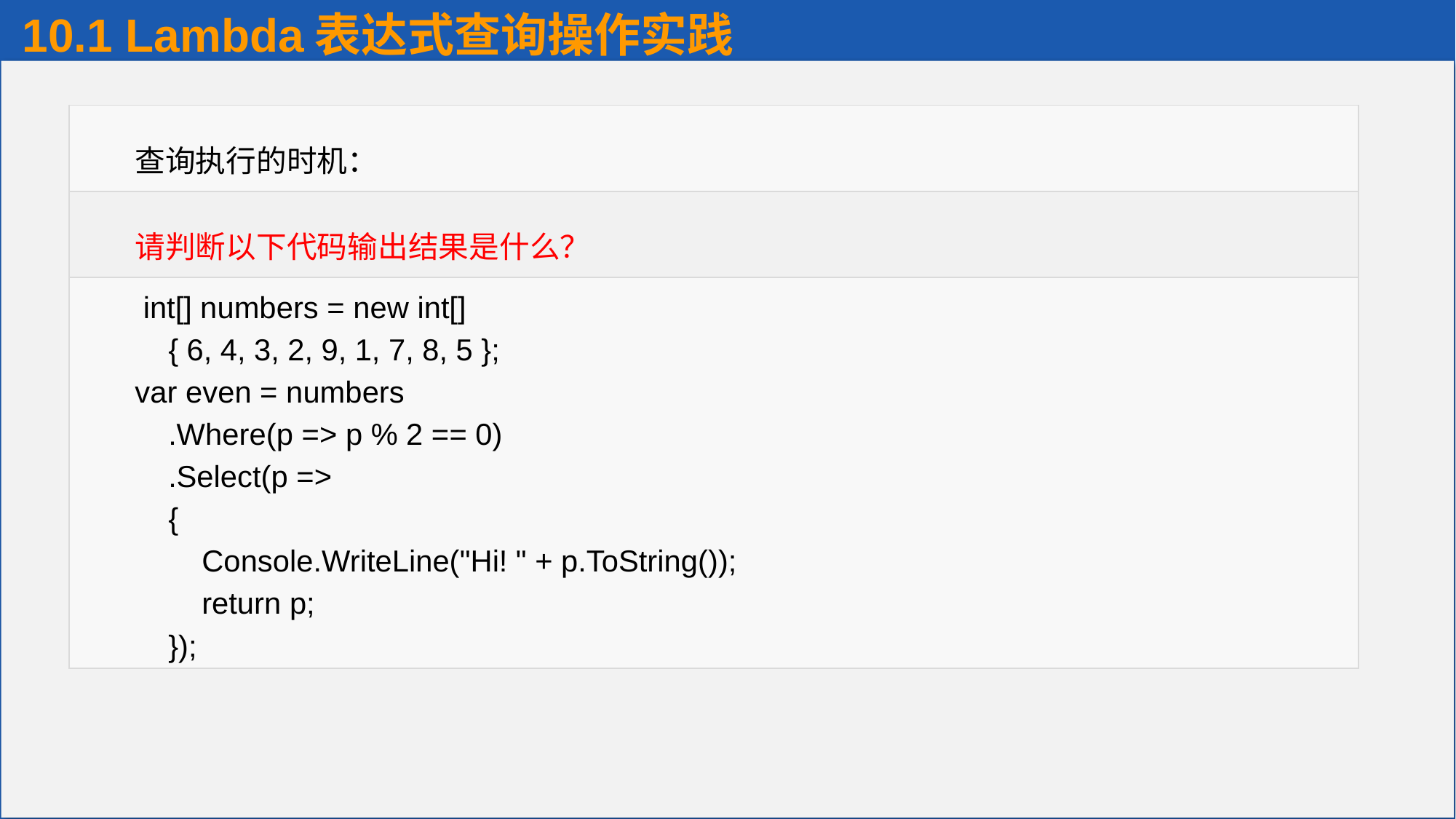

10.1 Lambda表达式查询操作实践
| 查询执行的时机： |
| --- |
| 请判断以下代码输出结果是什么？ |
| int[] numbers = new int[] { 6, 4, 3, 2, 9, 1, 7, 8, 5 }; var even = numbers .Where(p => p % 2 == 0) .Select(p => { Console.WriteLine("Hi! " + p.ToString()); return p; }); |